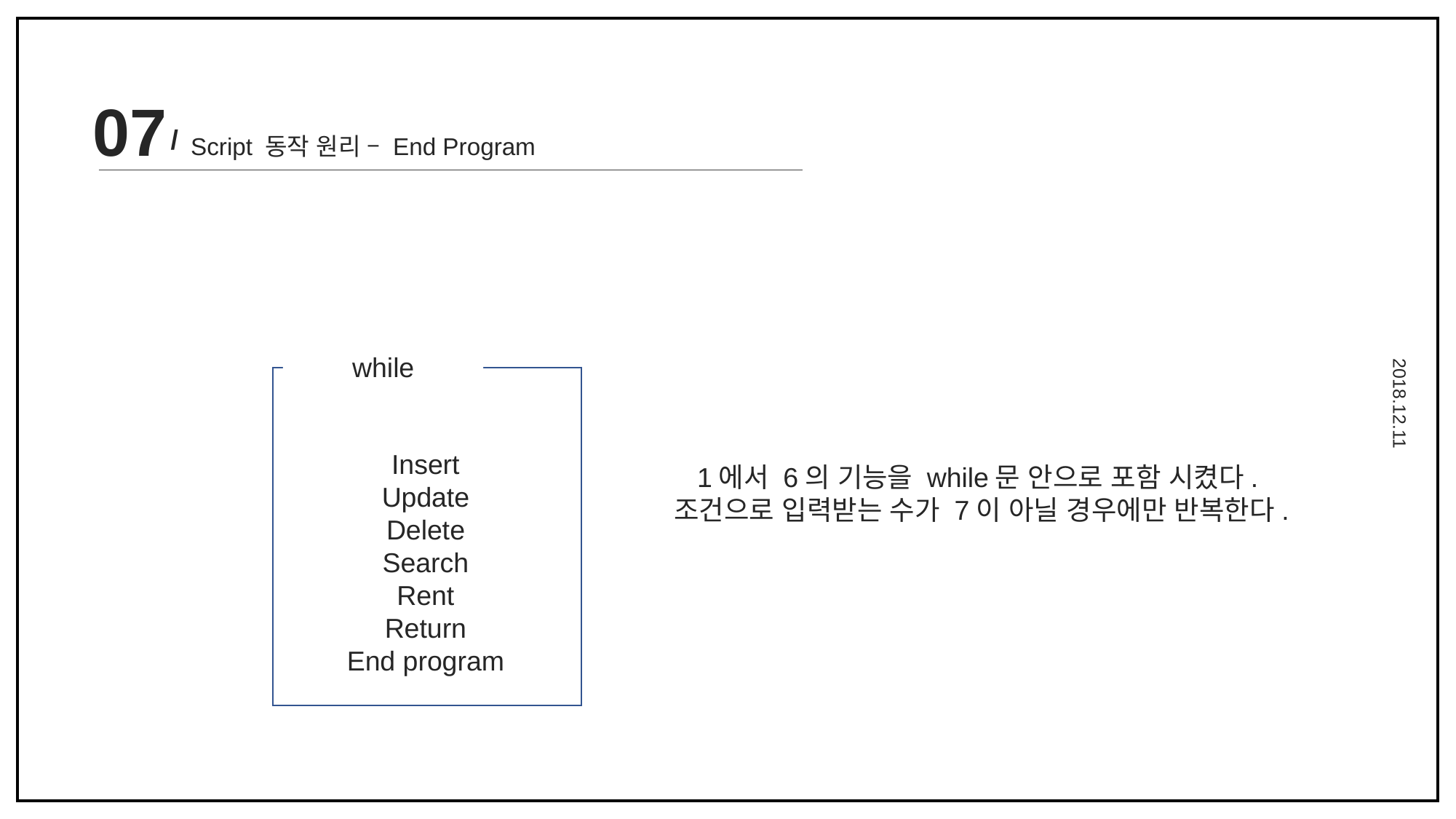

07

/
Script 동작 원리 – End Program

while

2018.12.11
Insert
Update
Delete
Search
Rent
Return
End program
1에서 6의 기능을 while문 안으로 포함 시켰다.
조건으로 입력받는 수가 7이 아닐 경우에만 반복한다.